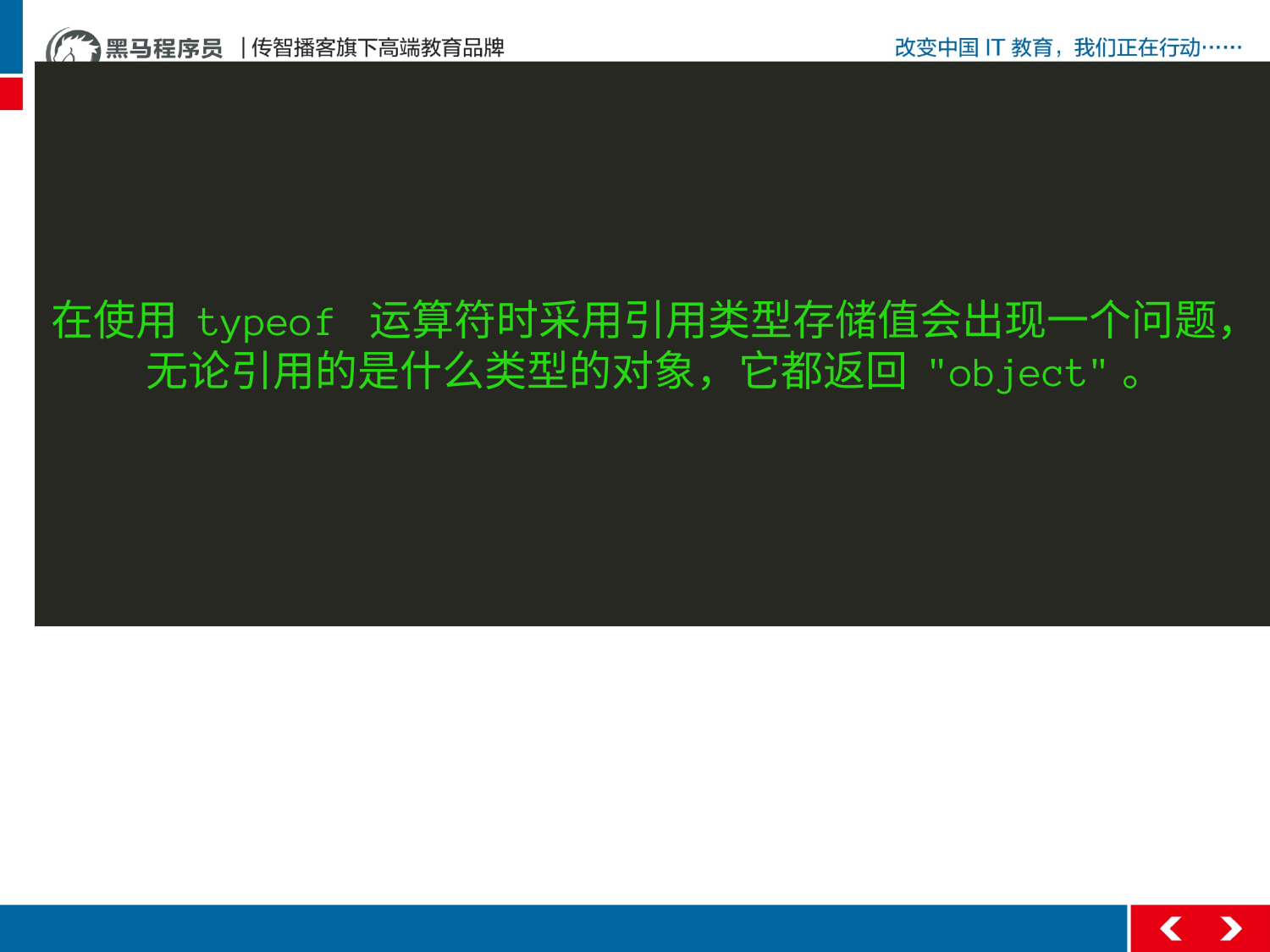

# Typeof存在的问题
在使用 typeof 运算符时采用引用类型存储值会出现一个问题，
无论引用的是什么类型的对象，它都返回 "object"。